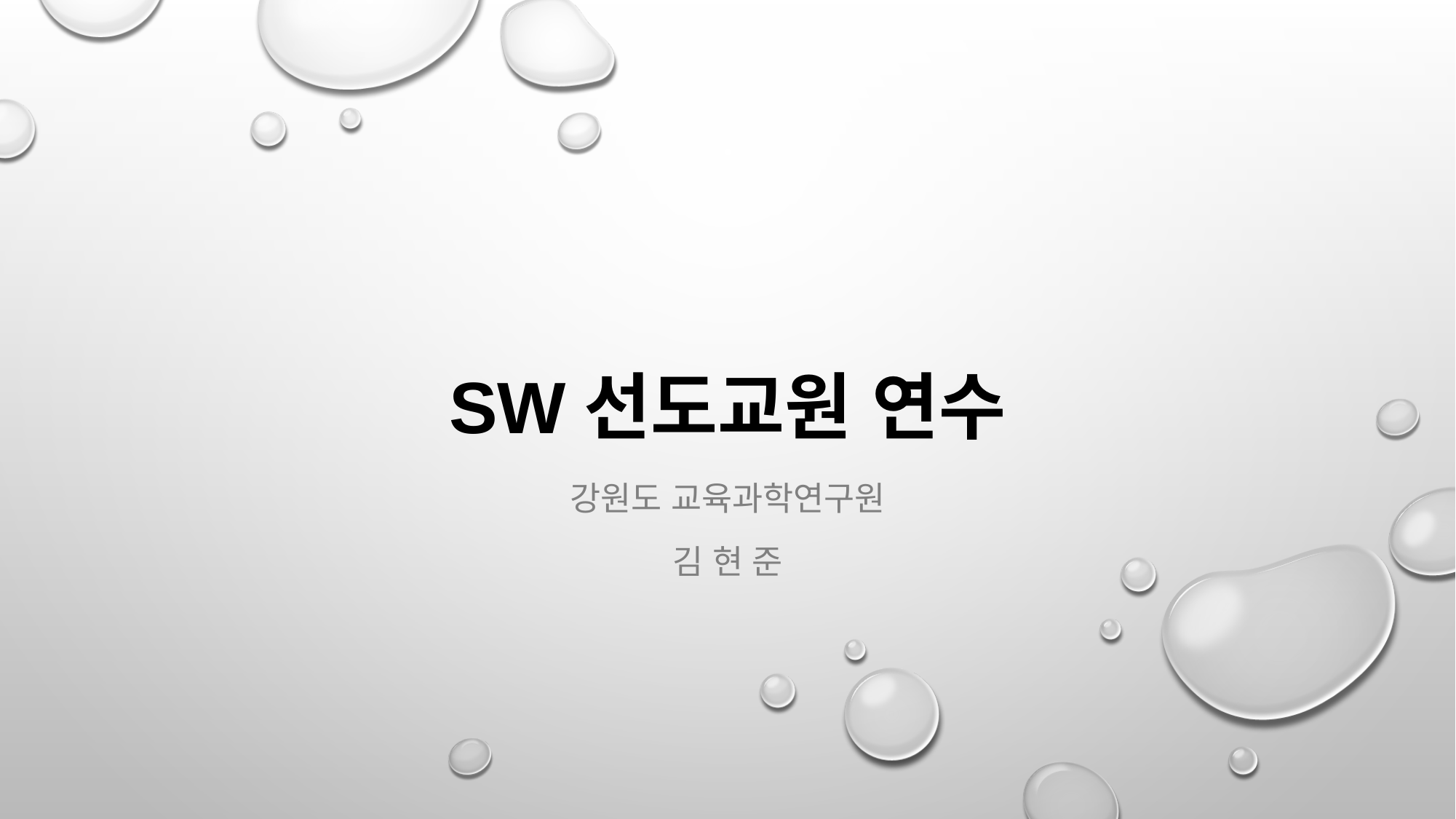

# SW선도교원 연수
강원도 교육과학연구원
김 현 준